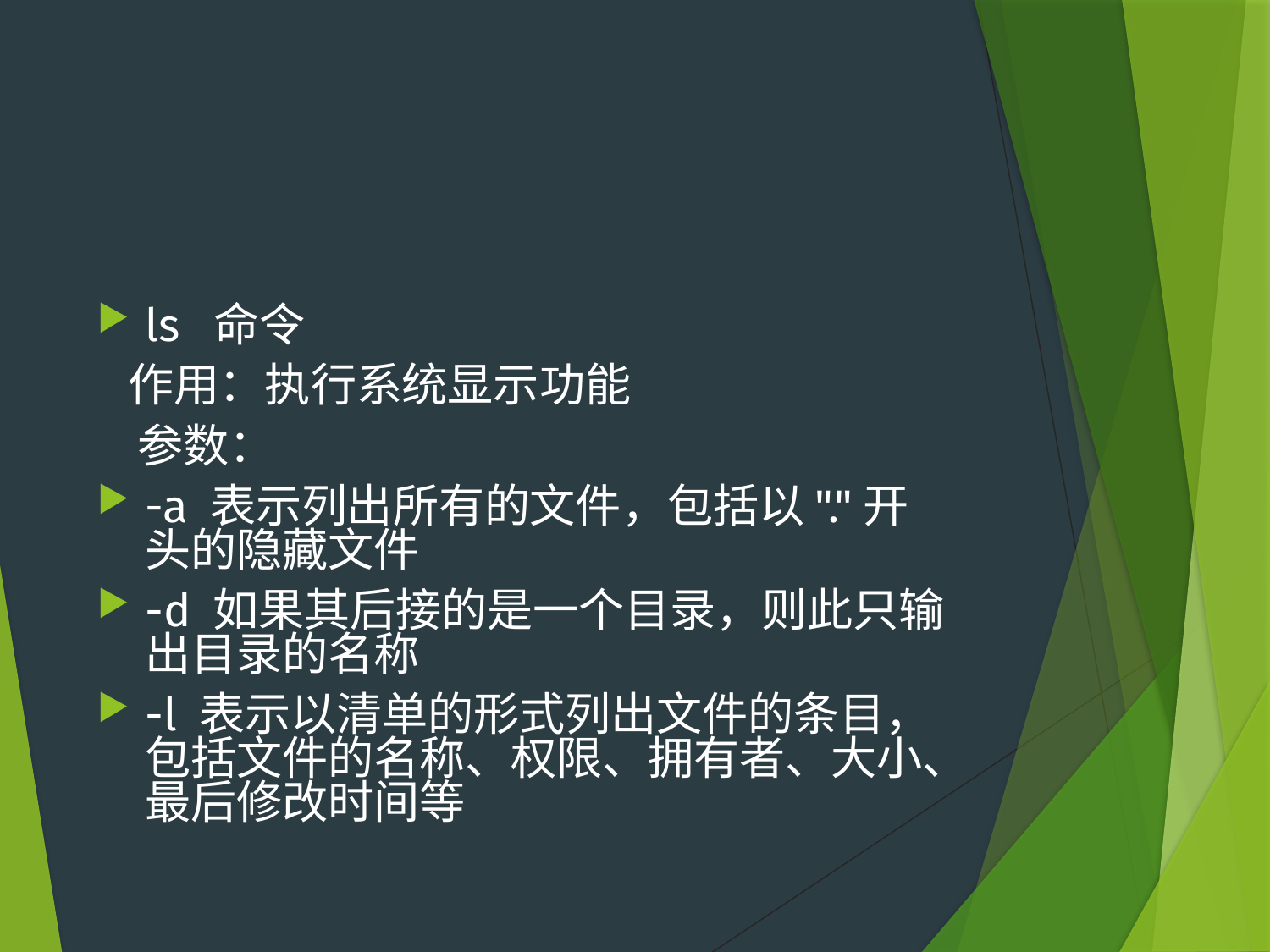

#
ls  命令
  作用：执行系统显示功能
   参数：
-a 表示列出所有的文件，包括以"."开头的隐藏文件
-d 如果其后接的是一个目录，则此只输出目录的名称
-l 表示以清单的形式列出文件的条目，包括文件的名称、权限、拥有者、大小、最后修改时间等